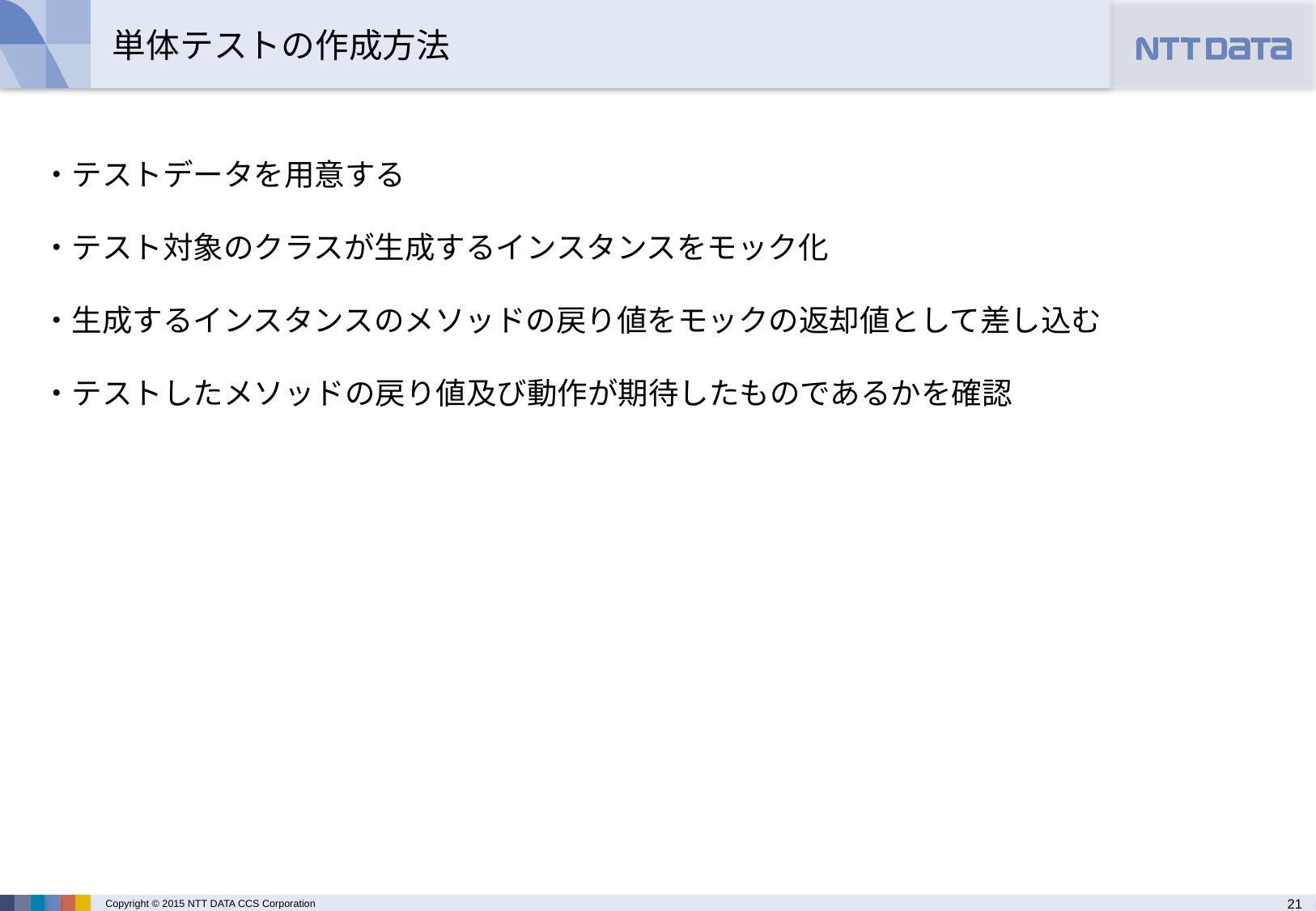

# 単体テストの作成方法
・テストデータを用意する

・テスト対象のクラスが生成するインスタンスをモック化

・生成するインスタンスのメソッドの戻り値をモックの返却値として差し込む

・テストしたメソッドの戻り値及び動作が期待したものであるかを確認